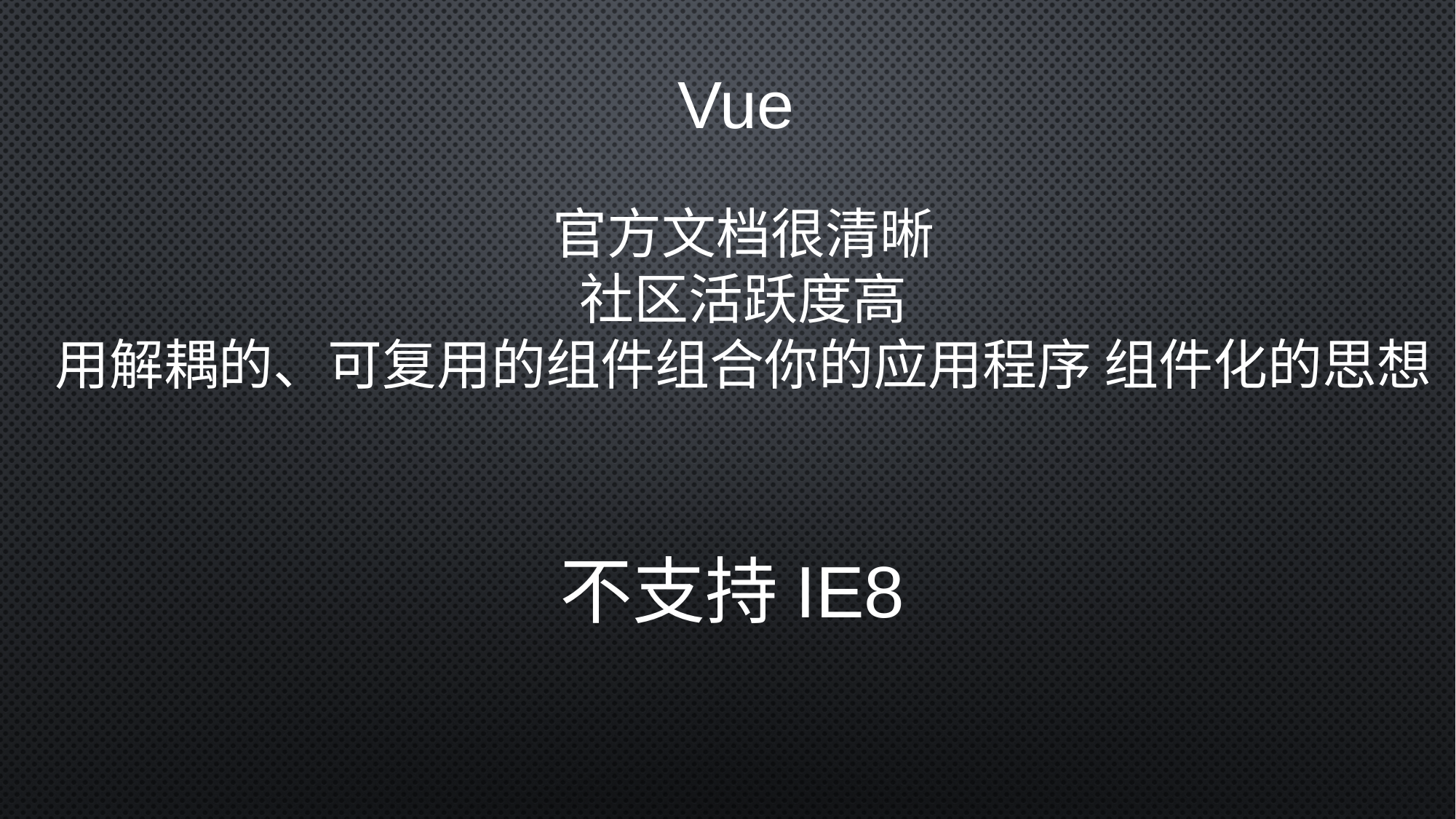

Vue
官方文档很清晰
社区活跃度高
用解耦的、可复用的组件组合你的应用程序 组件化的思想

不支持IE8